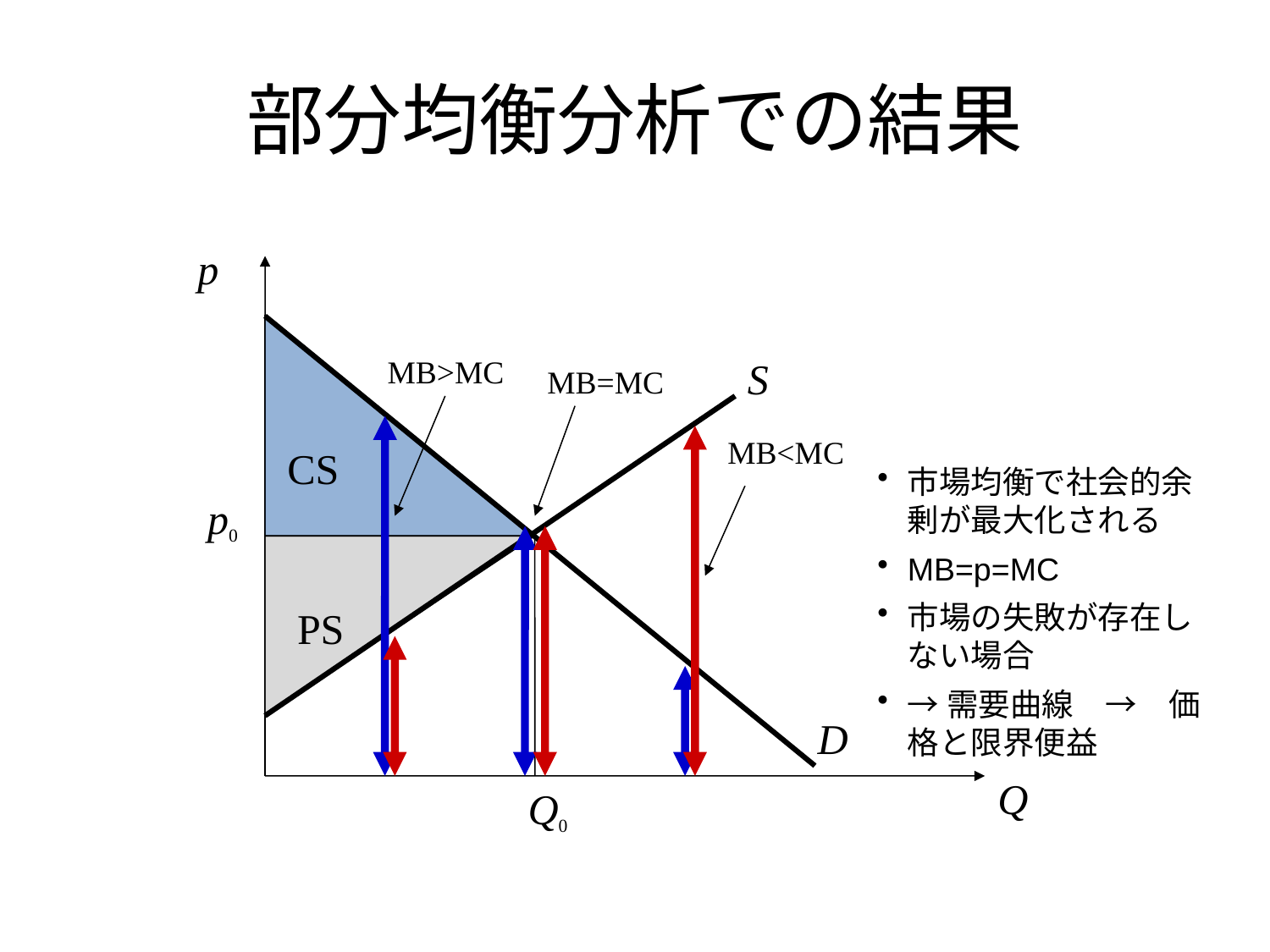

# 部分均衡分析での結果
p

MB>MC
S
MB=MC

MB<MC
CS
市場均衡で社会的余剰が最大化される
MB=p=MC
市場の失敗が存在しない場合
→需要曲線　→　価格と限界便益
p0

PS

D
Q

Q0